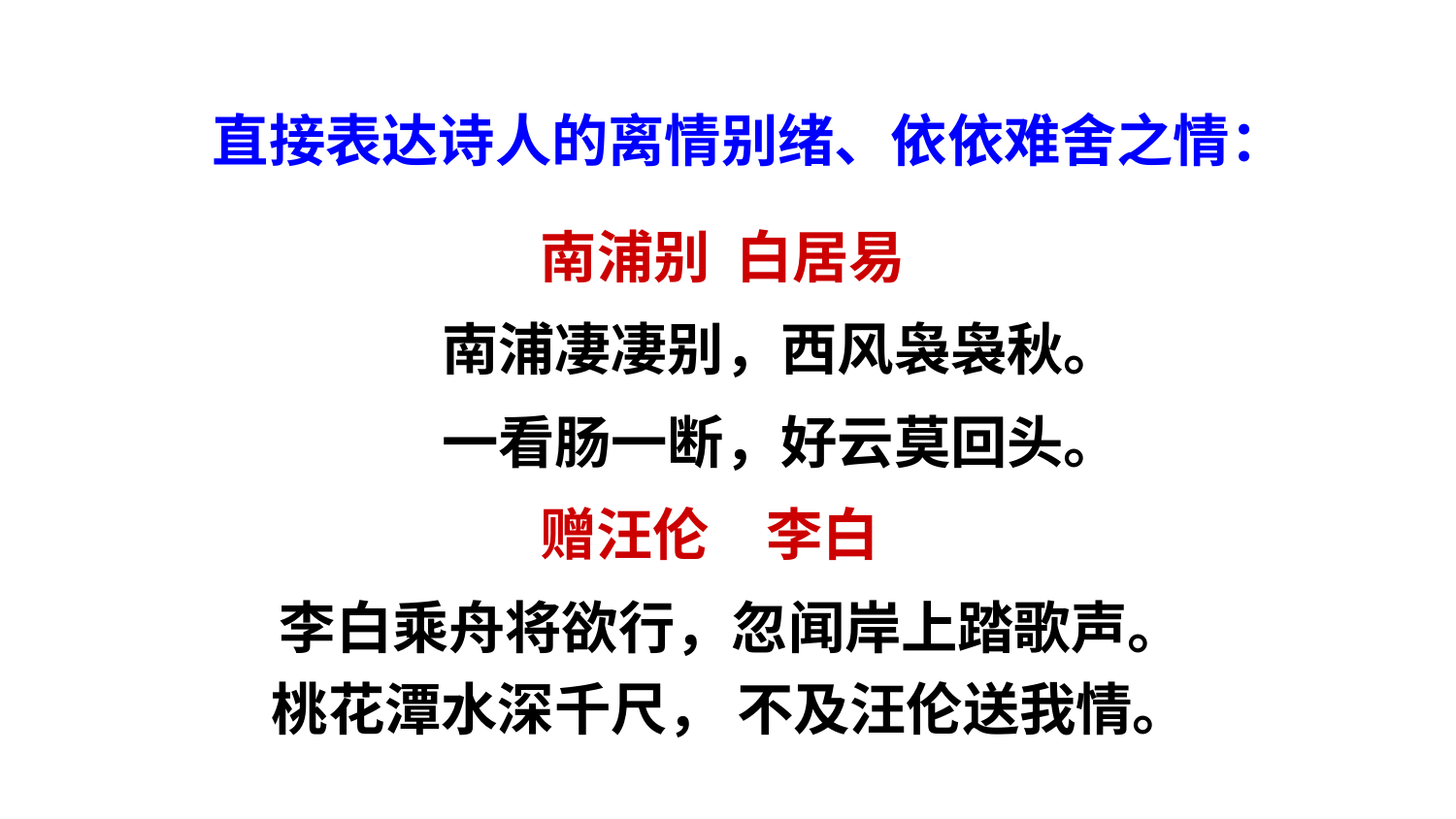

直接表达诗人的离情别绪、依依难舍之情：
 南浦别  白居易
          南浦凄凄别，西风袅袅秋。
          一看肠一断，好云莫回头。
赠汪伦　李白
　李白乘舟将欲行，忽闻岸上踏歌声。
桃花潭水深千尺， 不及汪伦送我情。